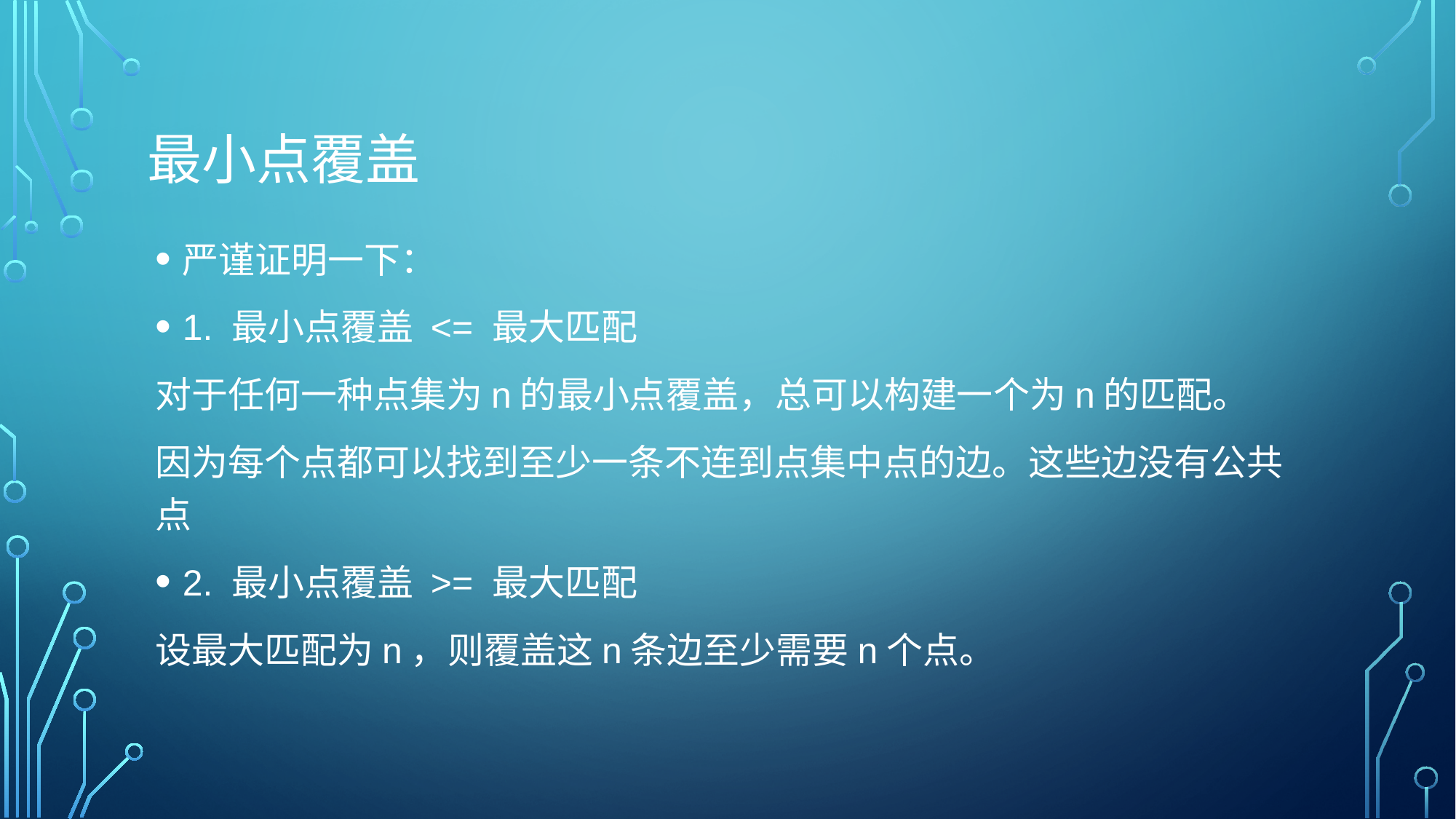

# 最小点覆盖
严谨证明一下：
1. 最小点覆盖 <= 最大匹配
对于任何一种点集为n的最小点覆盖，总可以构建一个为n的匹配。
因为每个点都可以找到至少一条不连到点集中点的边。这些边没有公共点
2. 最小点覆盖 >= 最大匹配
设最大匹配为n，则覆盖这n条边至少需要n个点。